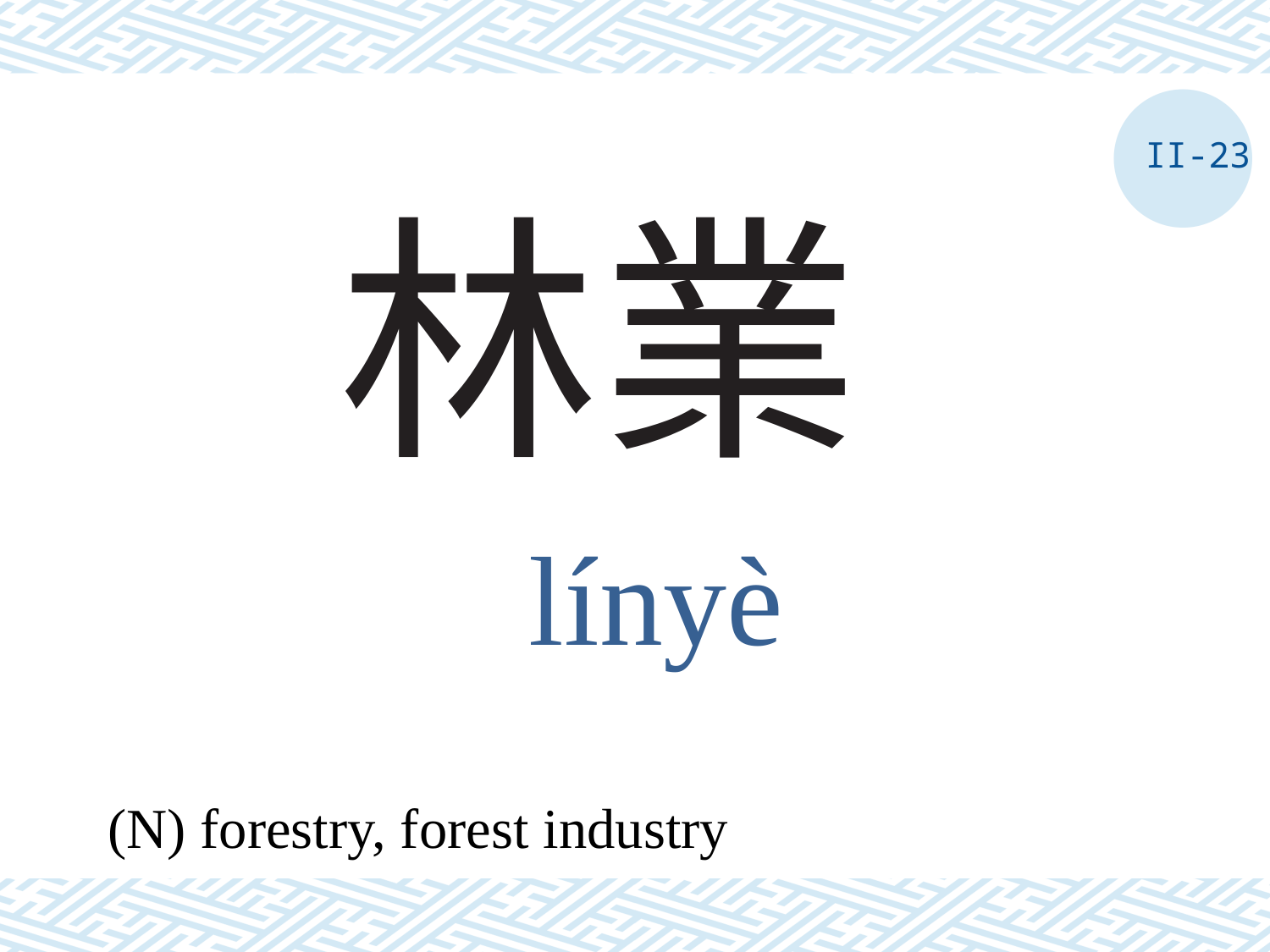

II-23

# 林業
línyè
(N) forestry, forest industry